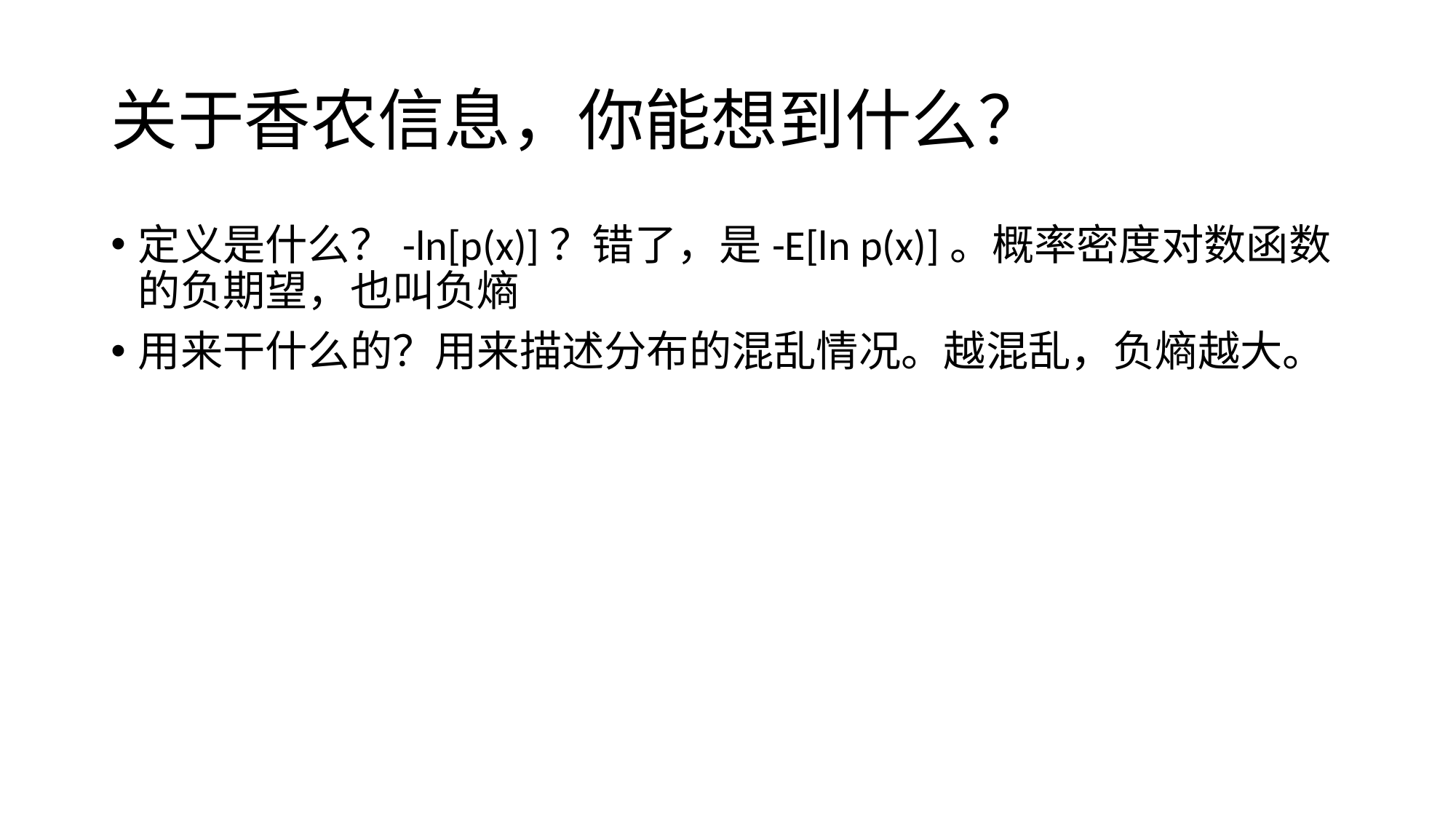

# 关于香农信息，你能想到什么？
定义是什么？-ln[p(x)]？错了，是-E[ln p(x)]。概率密度对数函数的负期望，也叫负熵
用来干什么的？用来描述分布的混乱情况。越混乱，负熵越大。